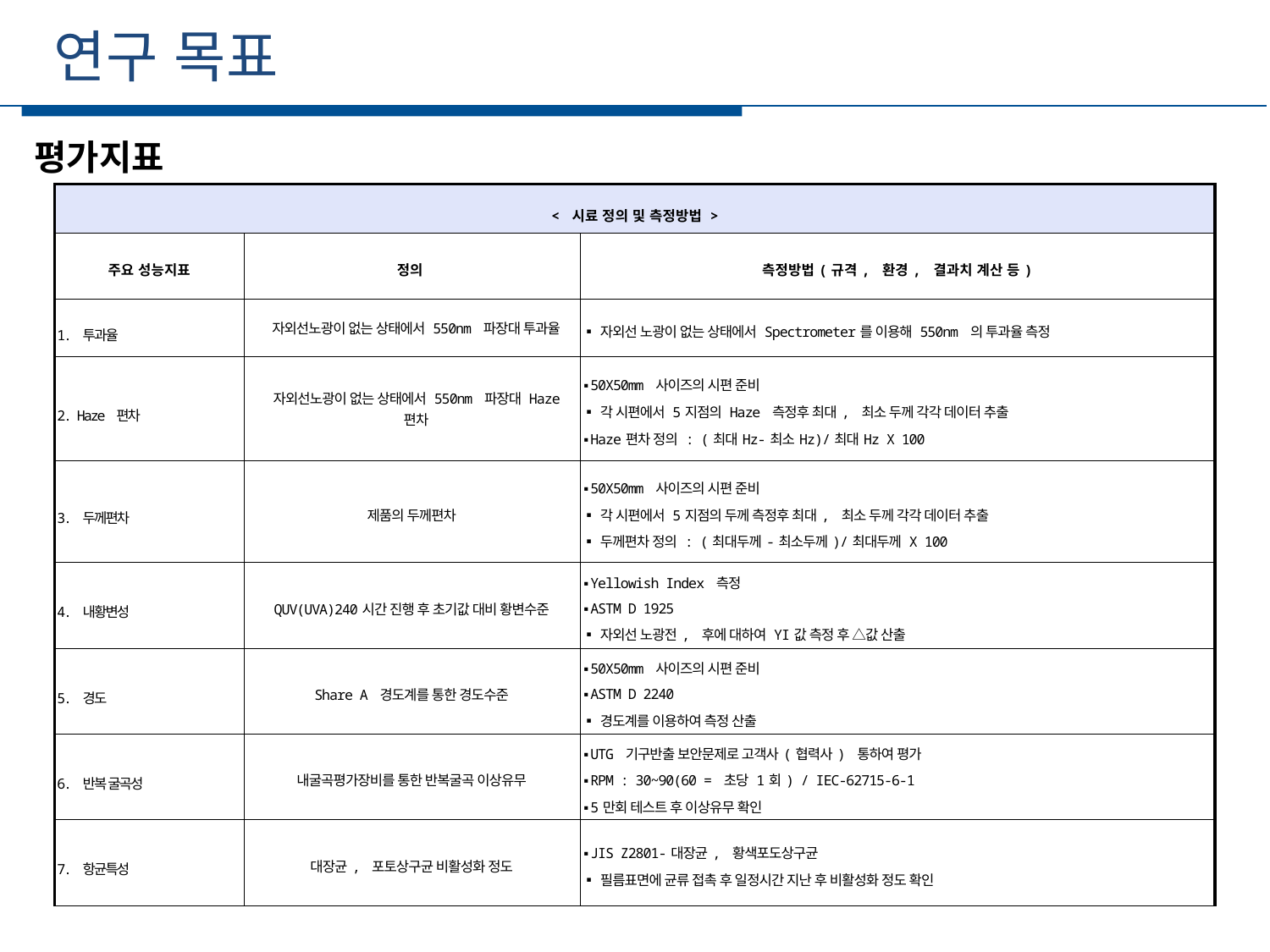

연구 목표
세부일정

평가지표

| < 시료 정의 및 측정방법 > |  |  |
| --- | --- | --- |
| 주요 성능지표 | 정의 | 측정방법(규격, 환경, 결과치 계산 등) |
| 1. 투과율 | 자외선노광이 없는 상태에서 550nm 파장대 투과율 | ▪자외선 노광이 없는 상태에서 Spectrometer를 이용해 550nm 의 투과율 측정 |
| 2. Haze 편차 | 자외선노광이 없는 상태에서 550nm 파장대 Haze 편차 | ▪50X50mm 사이즈의 시편 준비 ▪각 시편에서 5지점의 Haze 측정후 최대, 최소 두께 각각 데이터 추출 ▪Haze편차 정의 : (최대Hz-최소Hz)/최대Hz X 100 |
| 3. 두께편차 | 제품의 두께편차 | ▪50X50mm 사이즈의 시편 준비 ▪각 시편에서 5지점의 두께 측정후 최대, 최소 두께 각각 데이터 추출 ▪두께편차 정의 : (최대두께-최소두께)/최대두께 X 100 |
| 4. 내황변성 | QUV(UVA)240시간 진행 후 초기값 대비 황변수준 | ▪Yellowish Index 측정 ▪ASTM D 1925 ▪자외선 노광전, 후에 대하여 YI값 측정 후 △값 산출 |
| 5. 경도 | Share A 경도계를 통한 경도수준 | ▪50X50mm 사이즈의 시편 준비 ▪ASTM D 2240 ▪경도계를 이용하여 측정 산출 |
| 6. 반복 굴곡성 | 내굴곡평가장비를 통한 반복굴곡 이상유무 | ▪UTG 기구반출 보안문제로 고객사(협력사) 통하여 평가 ▪RPM : 30~90(60 = 초당 1회) / IEC-62715-6-1 ▪5만회 테스트 후 이상유무 확인 |
| 7. 항균특성 | 대장균, 포토상구균 비활성화 정도 | ▪JIS Z2801-대장균, 황색포도상구균 ▪필름표면에 균류 접촉 후 일정시간 지난 후 비활성화 정도 확인 |